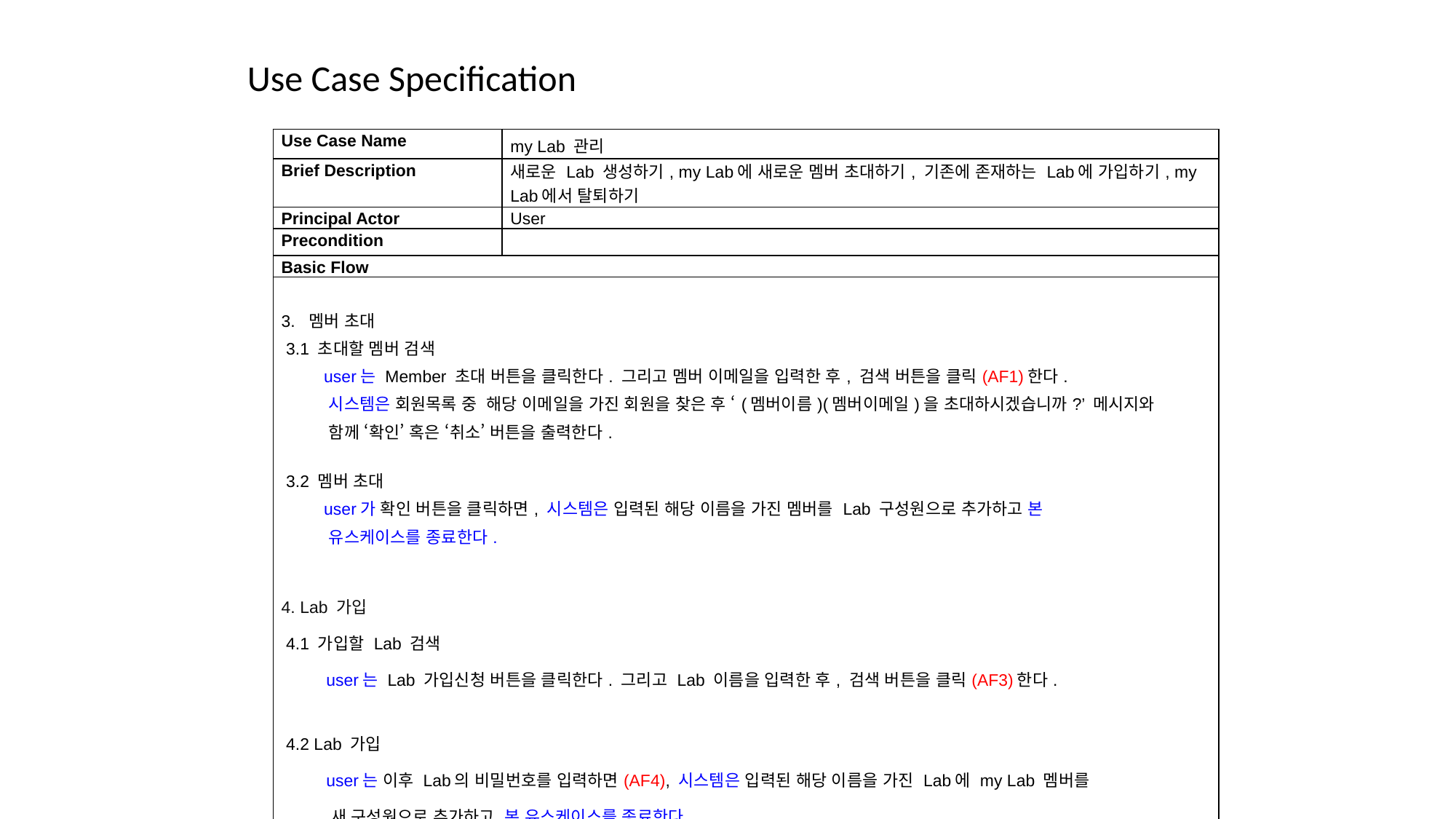

# Use Case Specification
| Use Case Name | my Lab 관리 |
| --- | --- |
| Brief Description | 새로운 Lab 생성하기, my Lab에 새로운 멤버 초대하기, 기존에 존재하는 Lab에 가입하기, my Lab에서 탈퇴하기 |
| Principal Actor | User |
| Precondition |  |
| Basic Flow |  |
| 멤버 초대 3.1 초대할 멤버 검색 user는 Member 초대 버튼을 클릭한다. 그리고 멤버 이메일을 입력한 후, 검색 버튼을 클릭(AF1)한다. 시스템은 회원목록 중 해당 이메일을 가진 회원을 찾은 후 ‘(멤버이름)(멤버이메일)을 초대하시겠습니까?’ 메시지와 함께 ‘확인’ 혹은 ‘취소’ 버튼을 출력한다. 3.2 멤버 초대 user가 확인 버튼을 클릭하면, 시스템은 입력된 해당 이름을 가진 멤버를 Lab 구성원으로 추가하고 본 유스케이스를 종료한다. 4. Lab 가입 4.1 가입할 Lab 검색 user는 Lab 가입신청 버튼을 클릭한다. 그리고 Lab 이름을 입력한 후, 검색 버튼을 클릭(AF3)한다. 4.2 Lab 가입 user는 이후 Lab의 비밀번호를 입력하면(AF4), 시스템은 입력된 해당 이름을 가진 Lab에 my Lab 멤버를 새 구성원으로 추가하고 본 유스케이스를 종료한다. |  |
17